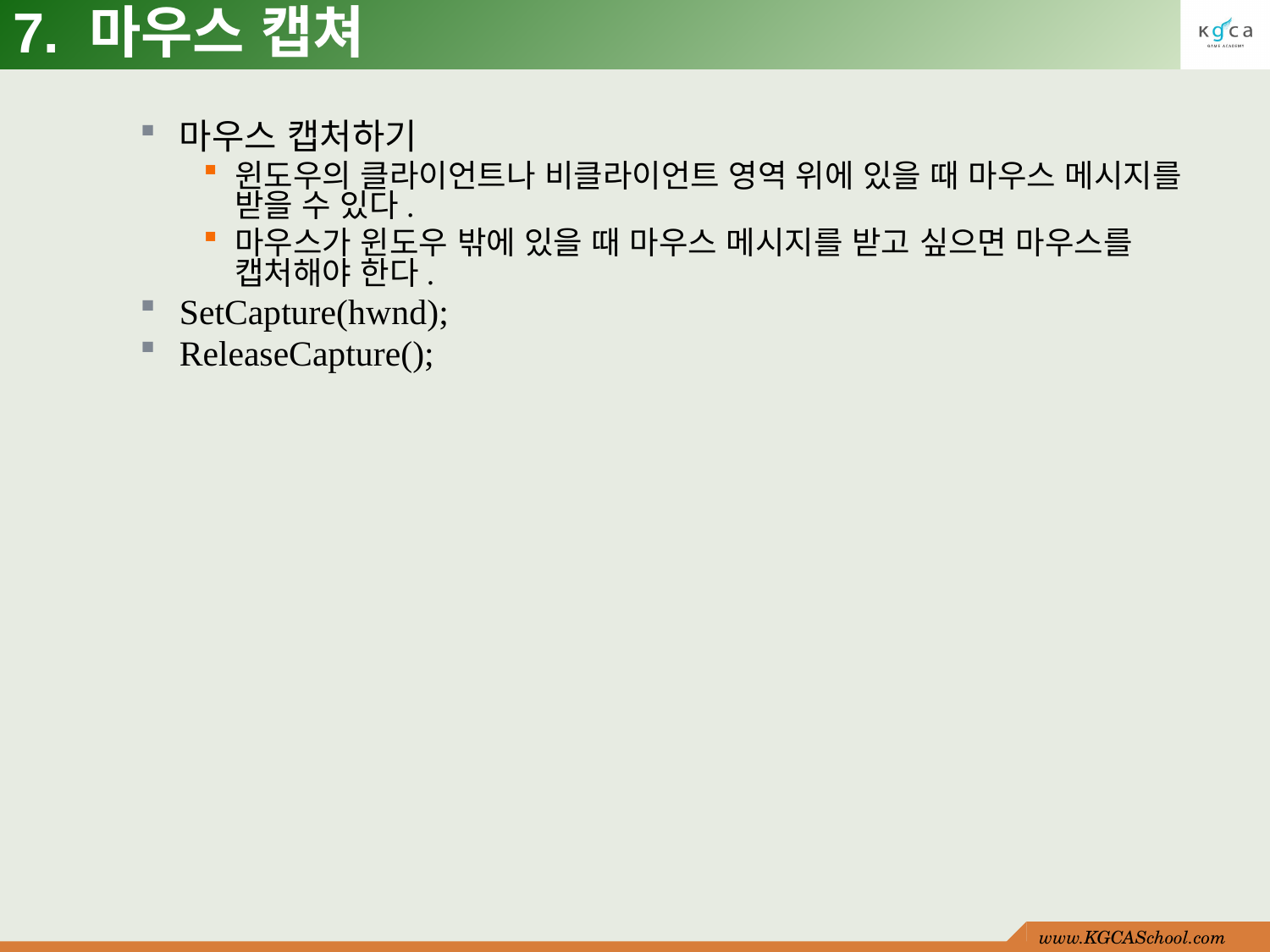

# 7. 마우스 캡쳐
마우스 캡처하기
윈도우의 클라이언트나 비클라이언트 영역 위에 있을 때 마우스 메시지를 받을 수 있다.
마우스가 윈도우 밖에 있을 때 마우스 메시지를 받고 싶으면 마우스를 캡처해야 한다.
SetCapture(hwnd);
ReleaseCapture();